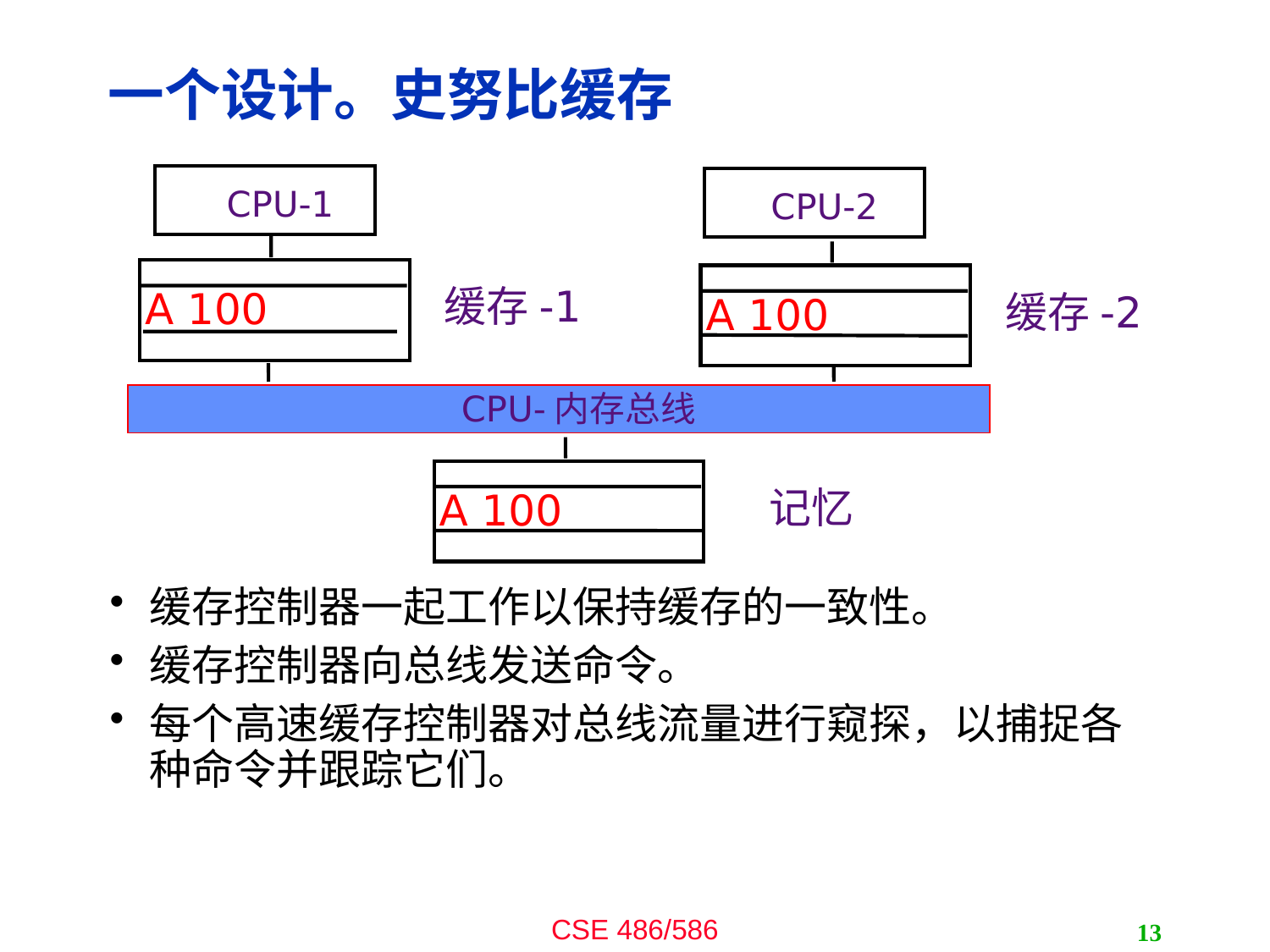

# 一个设计。史努比缓存

CPU-1
CPU-2

缓存-1
A 100
缓存-2
A 100

CPU-内存总线

记忆
A 100

缓存控制器一起工作以保持缓存的一致性。
缓存控制器向总线发送命令。
每个高速缓存控制器对总线流量进行窥探，以捕捉各种命令并跟踪它们。
13